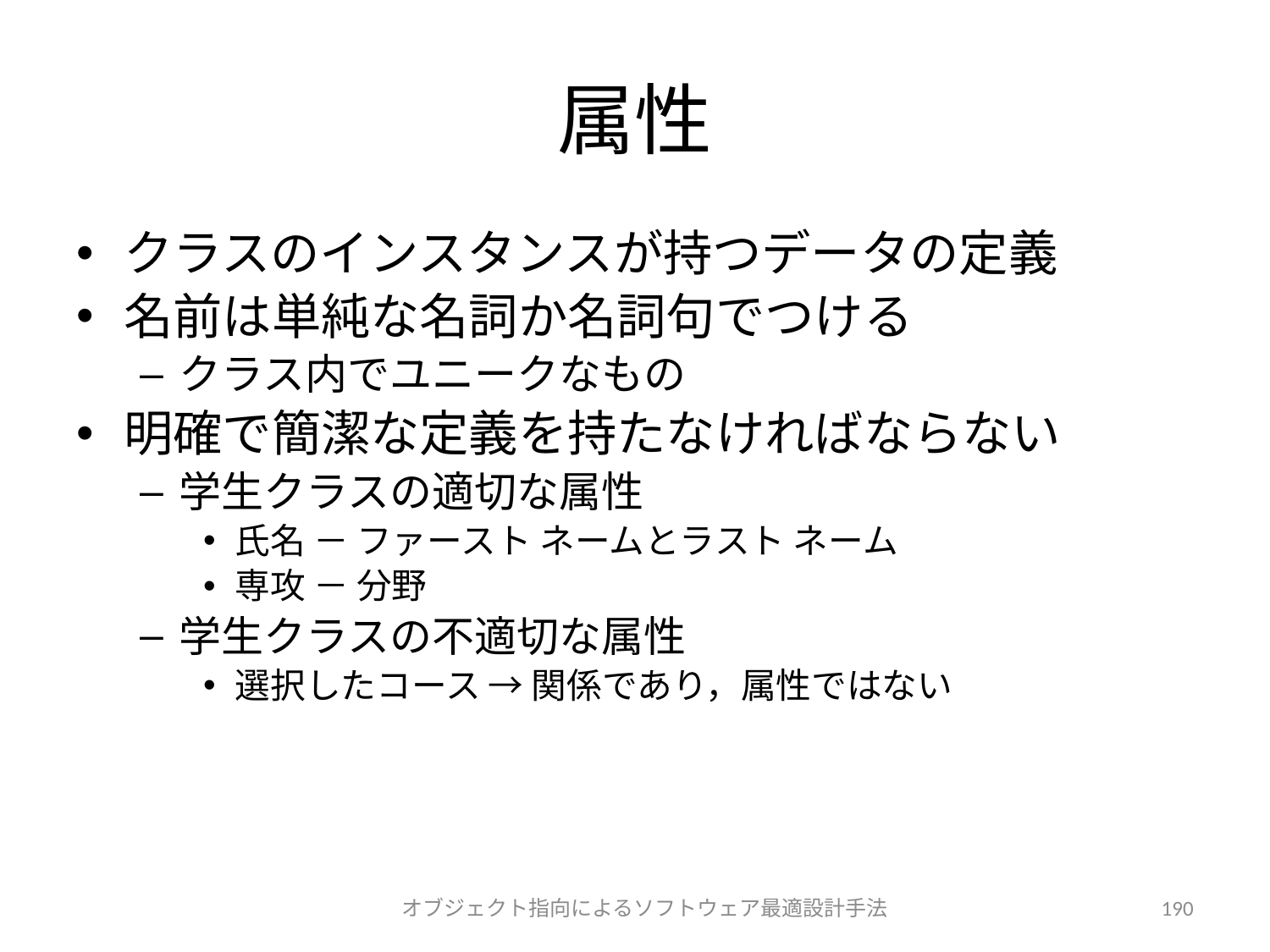

# 属性
クラスのインスタンスが持つデータの定義
名前は単純な名詞か名詞句でつける
クラス内でユニークなもの
明確で簡潔な定義を持たなければならない
学生クラスの適切な属性
氏名 － ファースト ネームとラスト ネーム
専攻 － 分野
学生クラスの不適切な属性
選択したコース → 関係であり，属性ではない
オブジェクト指向によるソフトウェア最適設計手法
190